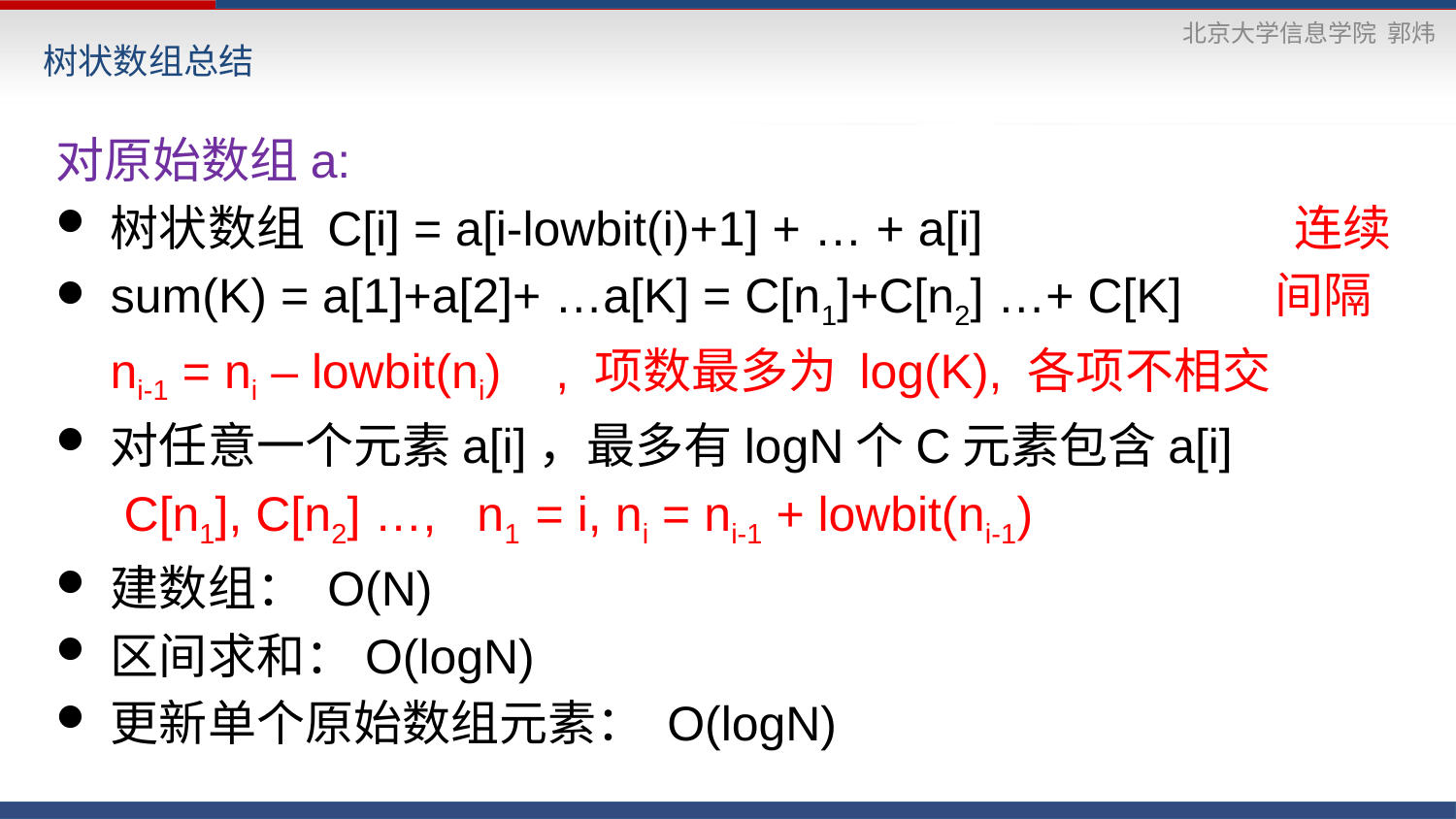

# 树状数组总结
对原始数组a:
树状数组 C[i] = a[i-lowbit(i)+1] + … + a[i]                      连续
sum(K) = a[1]+a[2]+ …a[K] = C[n1]+C[n2] …+ C[K]      间隔
    ni-1 = ni – lowbit(ni)    , 项数最多为 log(K), 各项不相交
对任意一个元素a[i]，最多有logN个C元素包含a[i]
     C[n1], C[n2] …,   n1  = i, ni = ni-1 + lowbit(ni-1)
建数组： O(N)
区间求和：O(logN)
更新单个原始数组元素： O(logN)